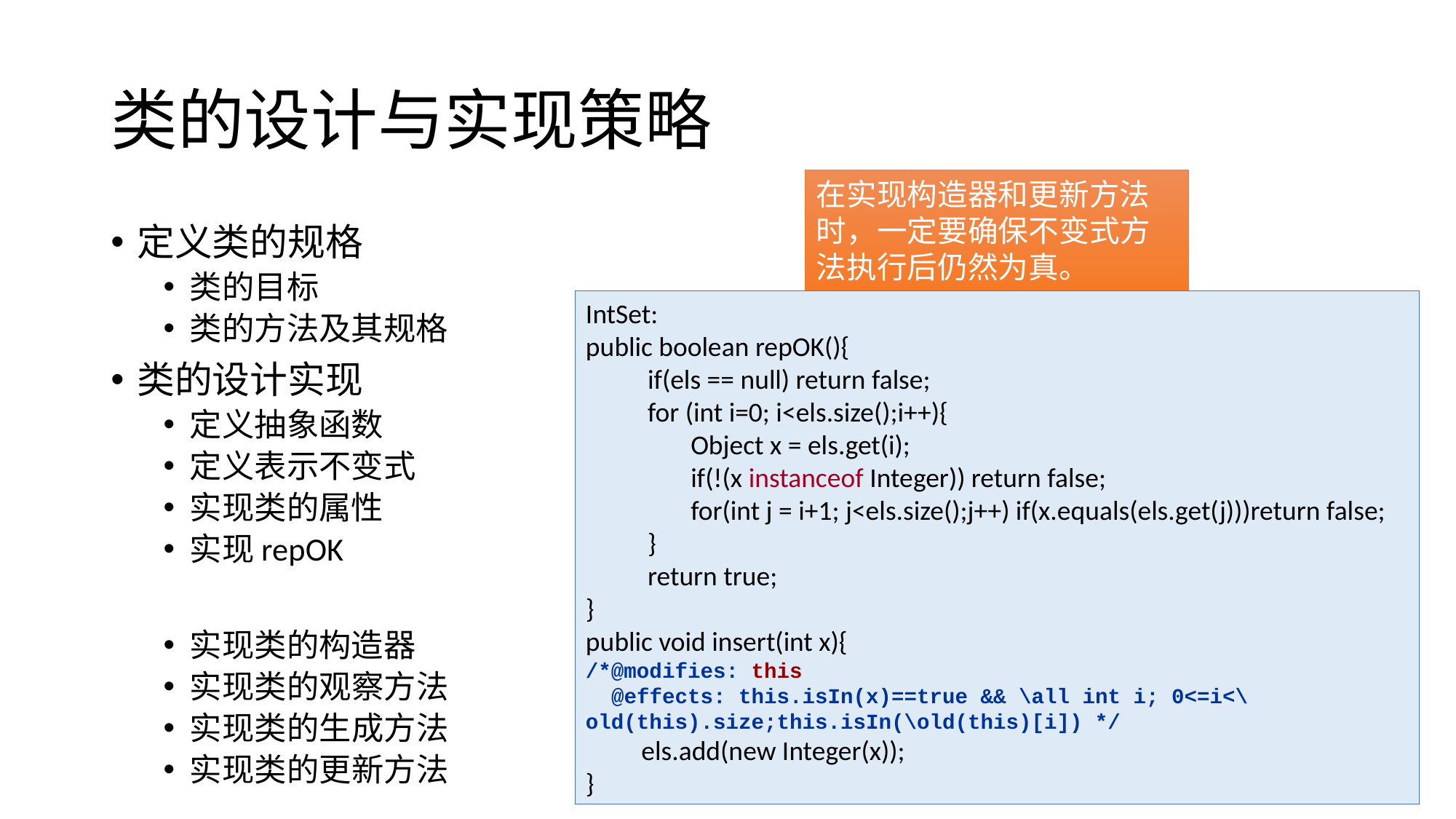

# 类的设计与实现策略
在实现构造器和更新方法时，一定要确保不变式方法执行后仍然为真。
定义类的规格
类的目标
类的方法及其规格
类的设计实现
定义抽象函数
定义表示不变式
实现类的属性
实现repOK

实现类的构造器
实现类的观察方法
实现类的生成方法
实现类的更新方法
IntSet:
public boolean repOK(){
          if(els == null) return false;
          for (int i=0; i<els.size();i++){
                 Object x = els.get(i);
                 if(!(x instanceof Integer)) return false;
                 for(int j = i+1; j<els.size();j++) if(x.equals(els.get(j)))return false;
          }
          return true;
}
public void insert(int x){
/*@modifies: this
  @effects: this.isIn(x)==true && \all int i; 0<=i<\old(this).size;this.isIn(\old(this)[i]) */
         els.add(new Integer(x));
}
35